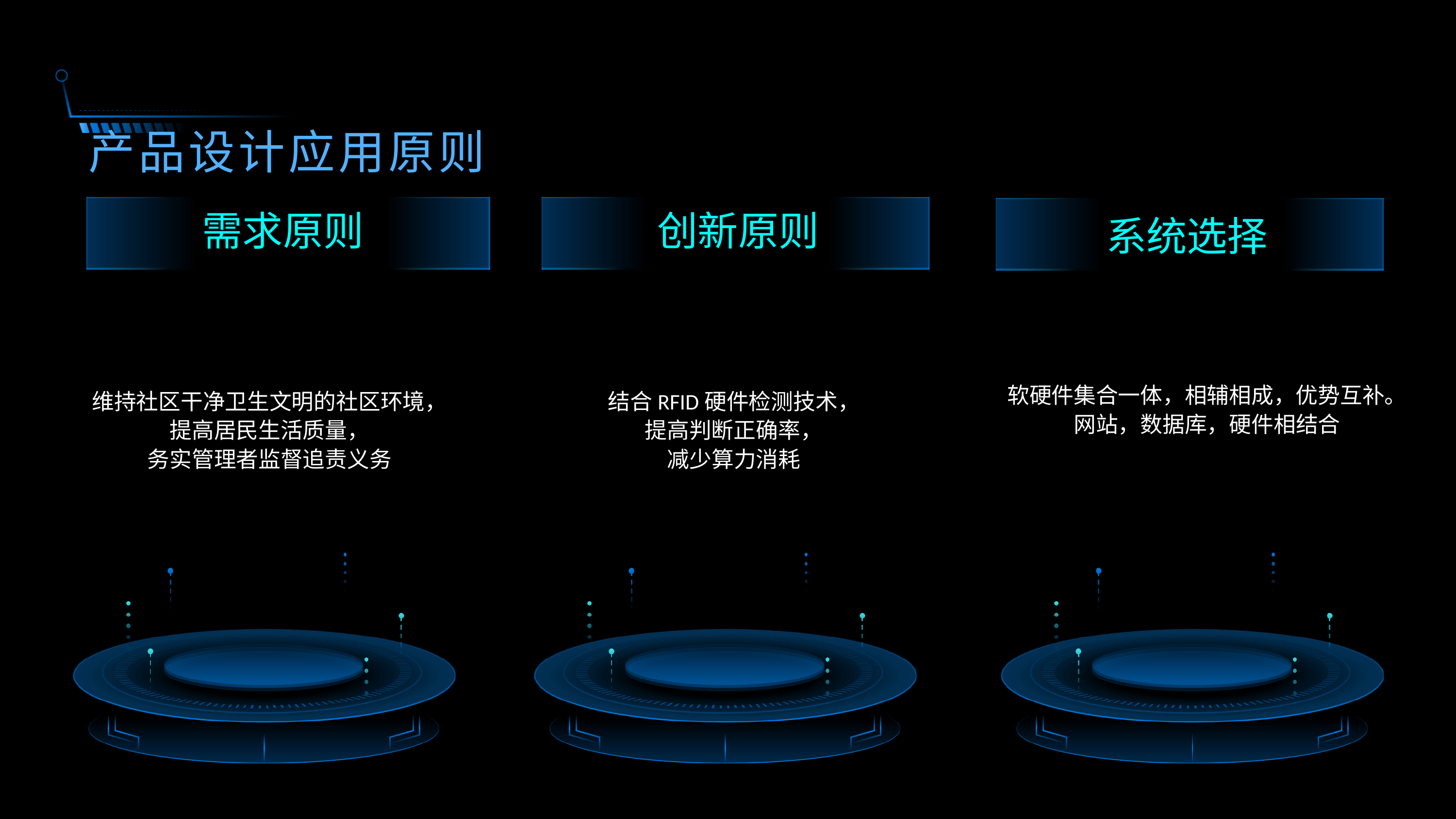

产品设计应用原则

需求原则
创新原则
系统选择
软硬件集合一体，相辅相成，优势互补。网站，数据库，硬件相结合
维持社区干净卫生文明的社区环境，
提高居民生活质量，
务实管理者监督追责义务
结合RFID硬件检测技术，
提高判断正确率，
减少算力消耗